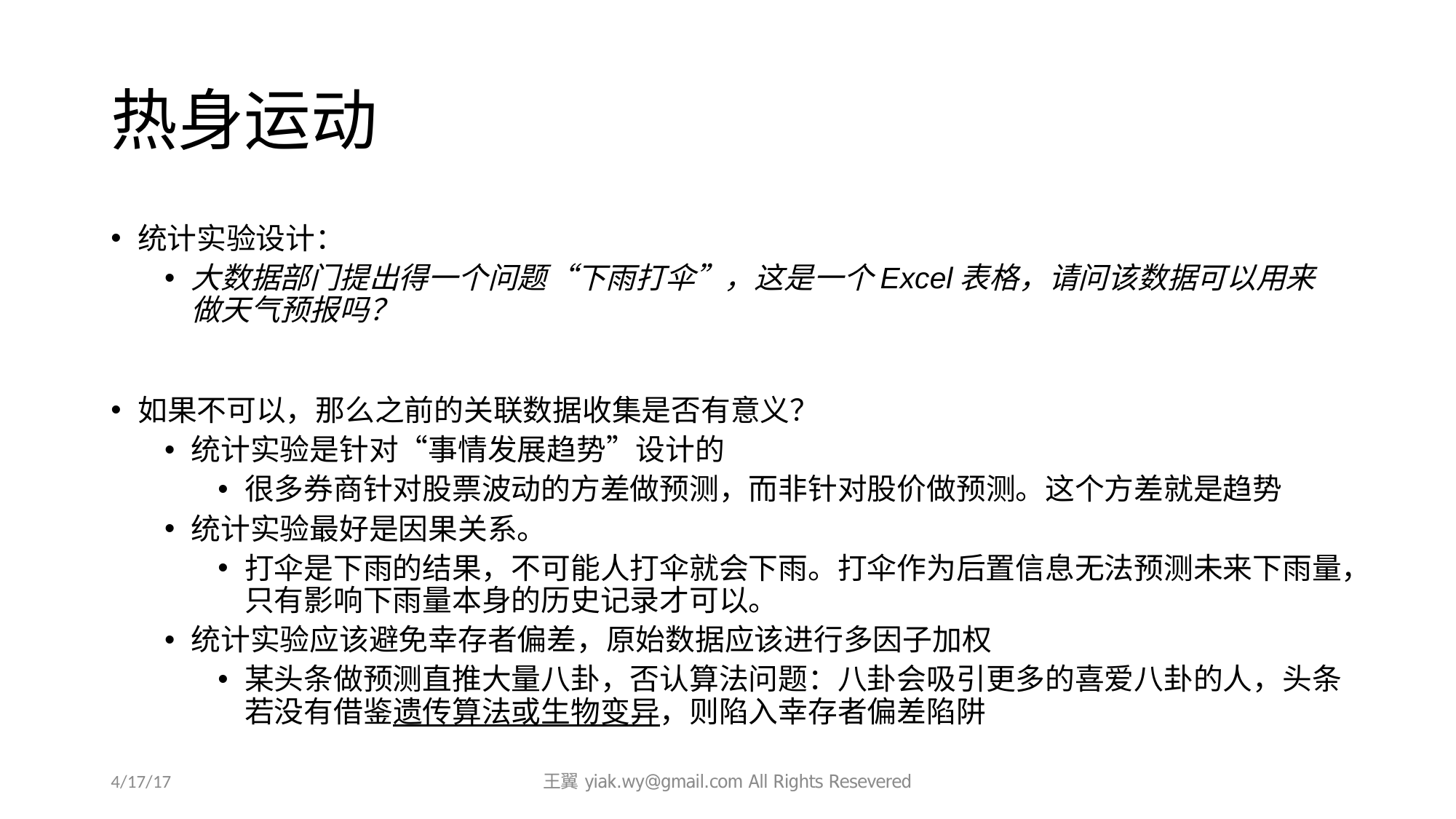

# 热身运动
统计实验设计：
大数据部门提出得一个问题“下雨打伞”，这是一个Excel表格，请问该数据可以用来做天气预报吗？

如果不可以，那么之前的关联数据收集是否有意义？
统计实验是针对“事情发展趋势”设计的
很多券商针对股票波动的方差做预测，而非针对股价做预测。这个方差就是趋势
统计实验最好是因果关系。
打伞是下雨的结果，不可能人打伞就会下雨。打伞作为后置信息无法预测未来下雨量，只有影响下雨量本身的历史记录才可以。
统计实验应该避免幸存者偏差，原始数据应该进行多因子加权
某头条做预测直推大量八卦，否认算法问题：八卦会吸引更多的喜爱八卦的人，头条若没有借鉴遗传算法或生物变异，则陷入幸存者偏差陷阱
4/17/17
王翼 yiak.wy@gmail.com All Rights Resevered